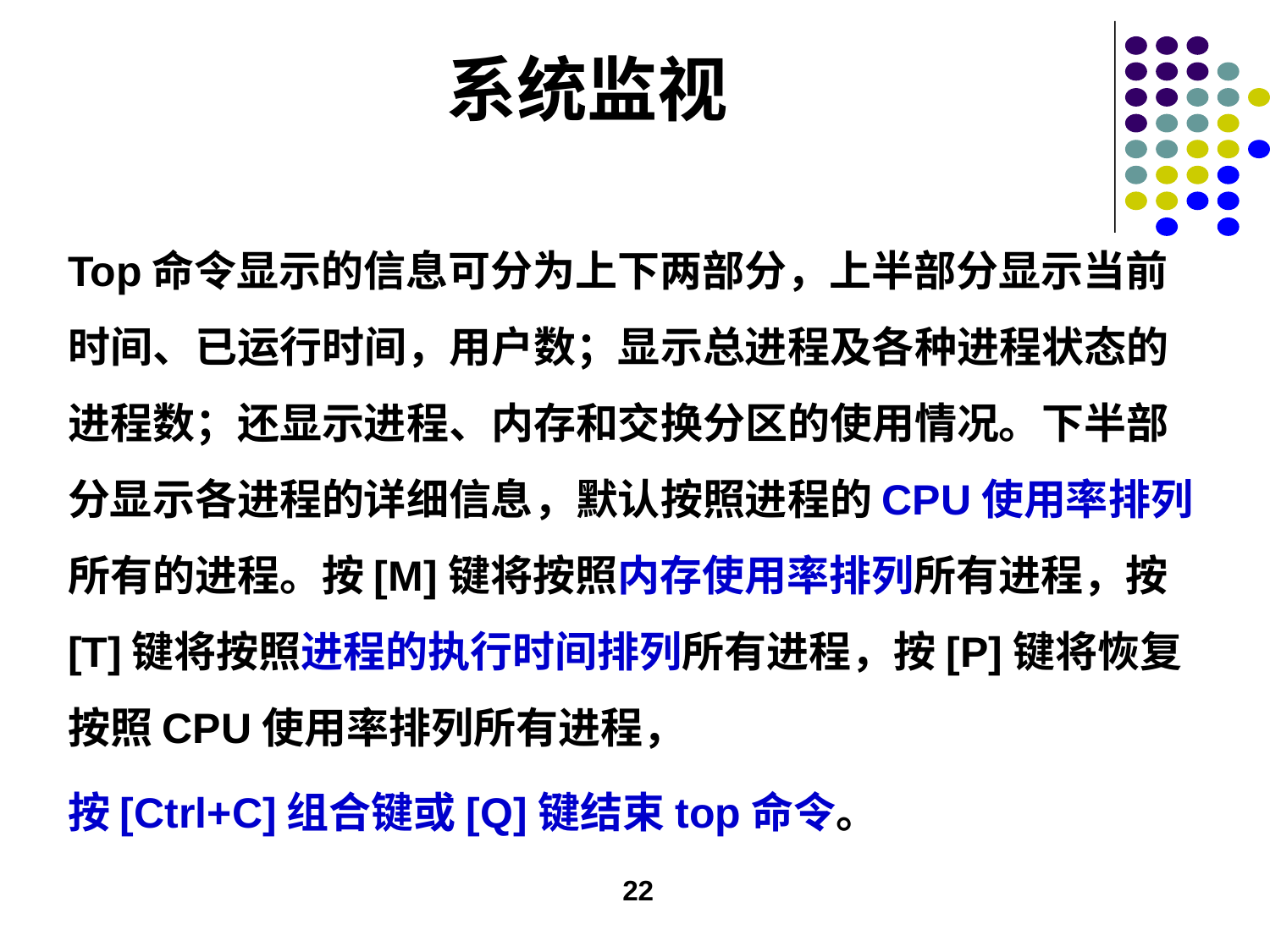

# 系统监视
Top命令显示的信息可分为上下两部分，上半部分显示当前时间、已运行时间，用户数；显示总进程及各种进程状态的进程数；还显示进程、内存和交换分区的使用情况。下半部分显示各进程的详细信息，默认按照进程的CPU使用率排列所有的进程。按[M]键将按照内存使用率排列所有进程，按[T]键将按照进程的执行时间排列所有进程，按[P]键将恢复按照CPU使用率排列所有进程，
按[Ctrl+C]组合键或[Q]键结束top命令。
22